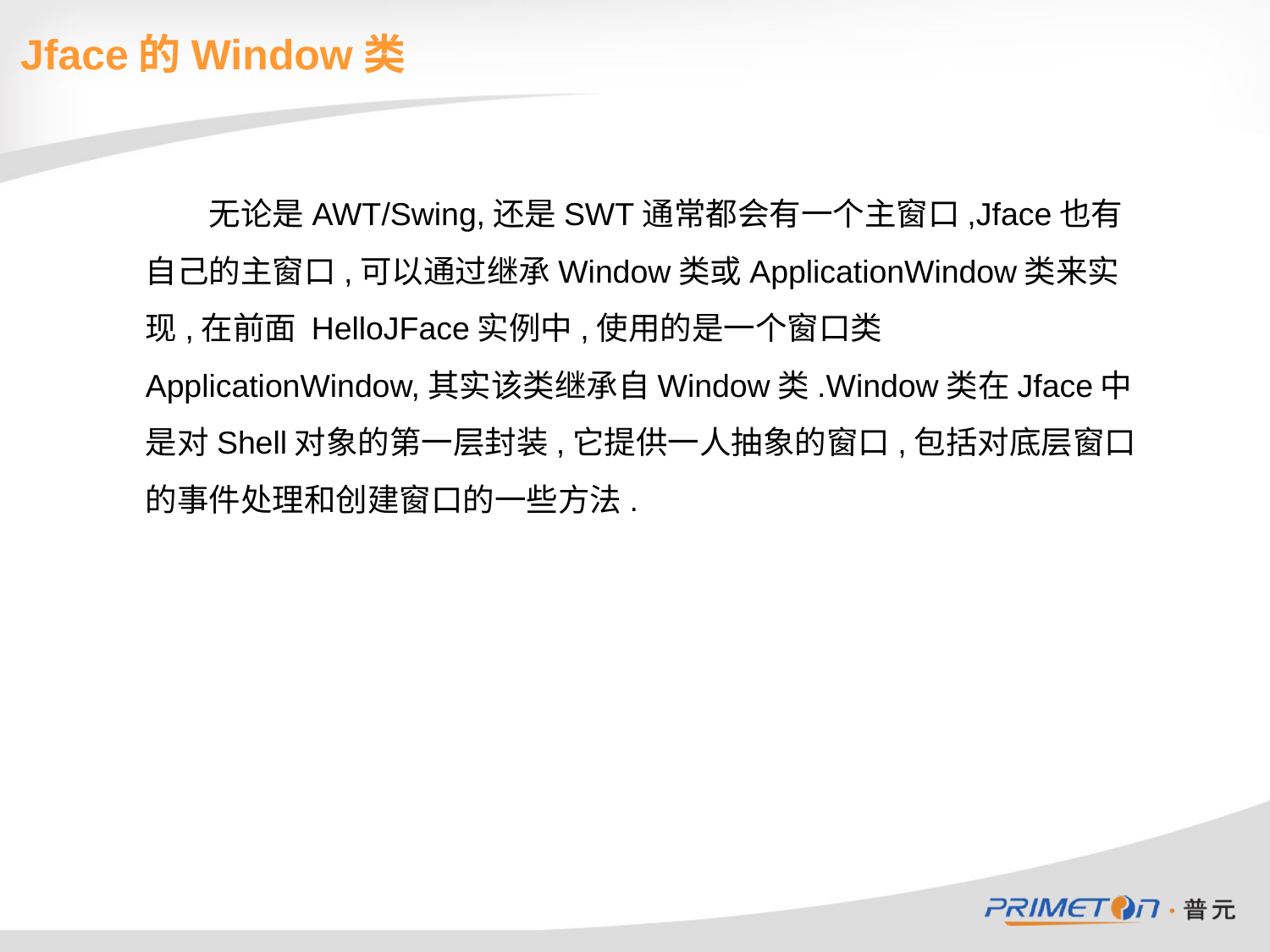

Jface的Window类
无论是AWT/Swing,还是SWT通常都会有一个主窗口,Jface也有自己的主窗口,可以通过继承Window类或ApplicationWindow类来实现,在前面 HelloJFace实例中,使用的是一个窗口类ApplicationWindow,其实该类继承自Window类.Window类在Jface中是对Shell对象的第一层封装,它提供一人抽象的窗口,包括对底层窗口的事件处理和创建窗口的一些方法.